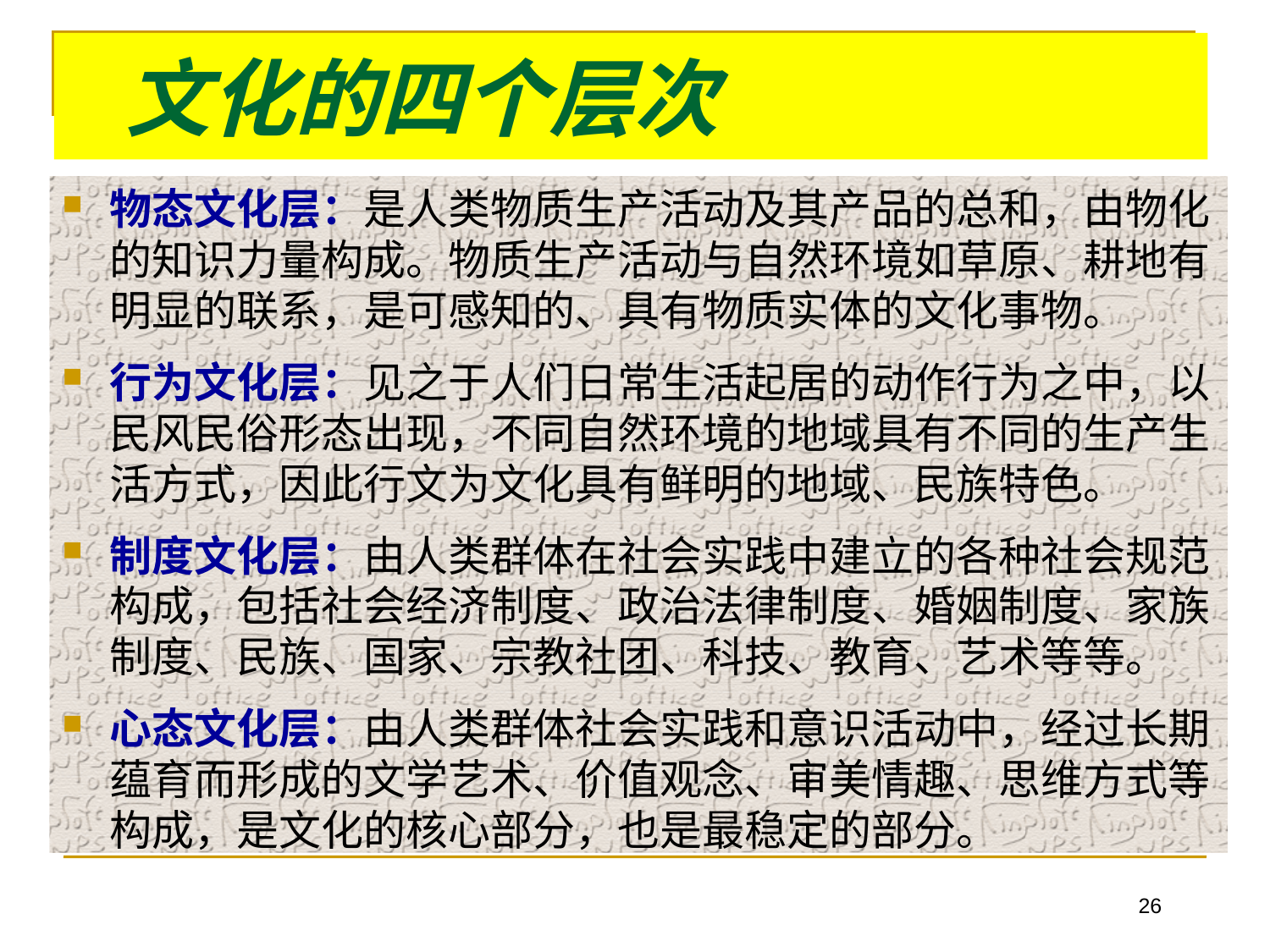

文化的四个层次
物态文化层：是人类物质生产活动及其产品的总和，由物化的知识力量构成。物质生产活动与自然环境如草原、耕地有明显的联系，是可感知的、具有物质实体的文化事物。
行为文化层：见之于人们日常生活起居的动作行为之中，以民风民俗形态出现，不同自然环境的地域具有不同的生产生活方式，因此行文为文化具有鲜明的地域、民族特色。
制度文化层：由人类群体在社会实践中建立的各种社会规范构成，包括社会经济制度、政治法律制度、婚姻制度、家族制度、民族、国家、宗教社团、科技、教育、艺术等等。
心态文化层：由人类群体社会实践和意识活动中，经过长期蕴育而形成的文学艺术、价值观念、审美情趣、思维方式等构成，是文化的核心部分，也是最稳定的部分。
26